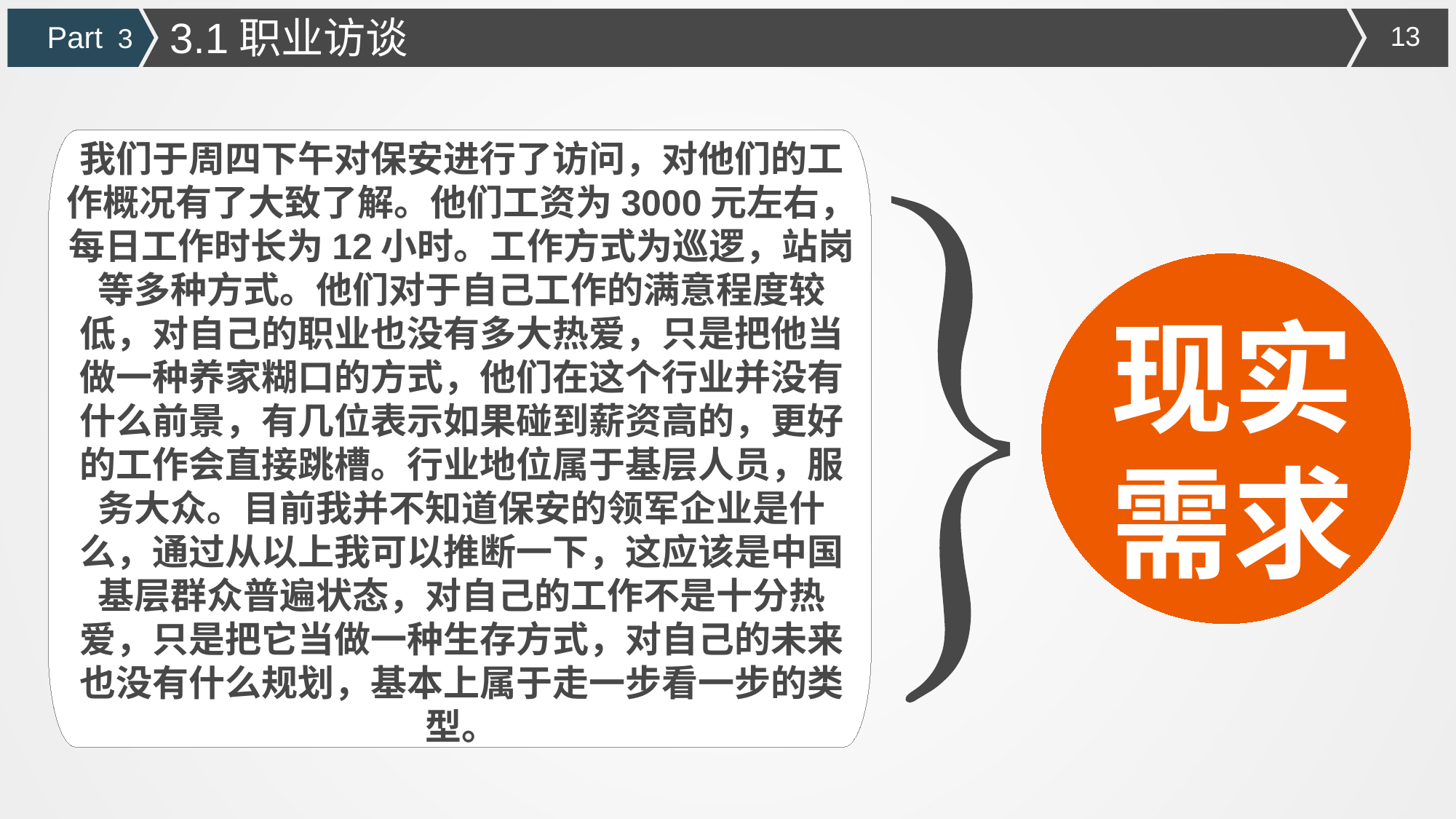

3.1职业访谈
Part  3

我们于周四下午对保安进行了访问，对他们的工作概况有了大致了解。他们工资为3000元左右，每日工作时长为12小时。工作方式为巡逻，站岗等多种方式。他们对于自己工作的满意程度较低，对自己的职业也没有多大热爱，只是把他当做一种养家糊口的方式，他们在这个行业并没有什么前景，有几位表示如果碰到薪资高的，更好的工作会直接跳槽。行业地位属于基层人员，服务大众。目前我并不知道保安的领军企业是什么，通过从以上我可以推断一下，这应该是中国基层群众普遍状态，对自己的工作不是十分热爱，只是把它当做一种生存方式，对自己的未来也没有什么规划，基本上属于走一步看一步的类型。

现实需求